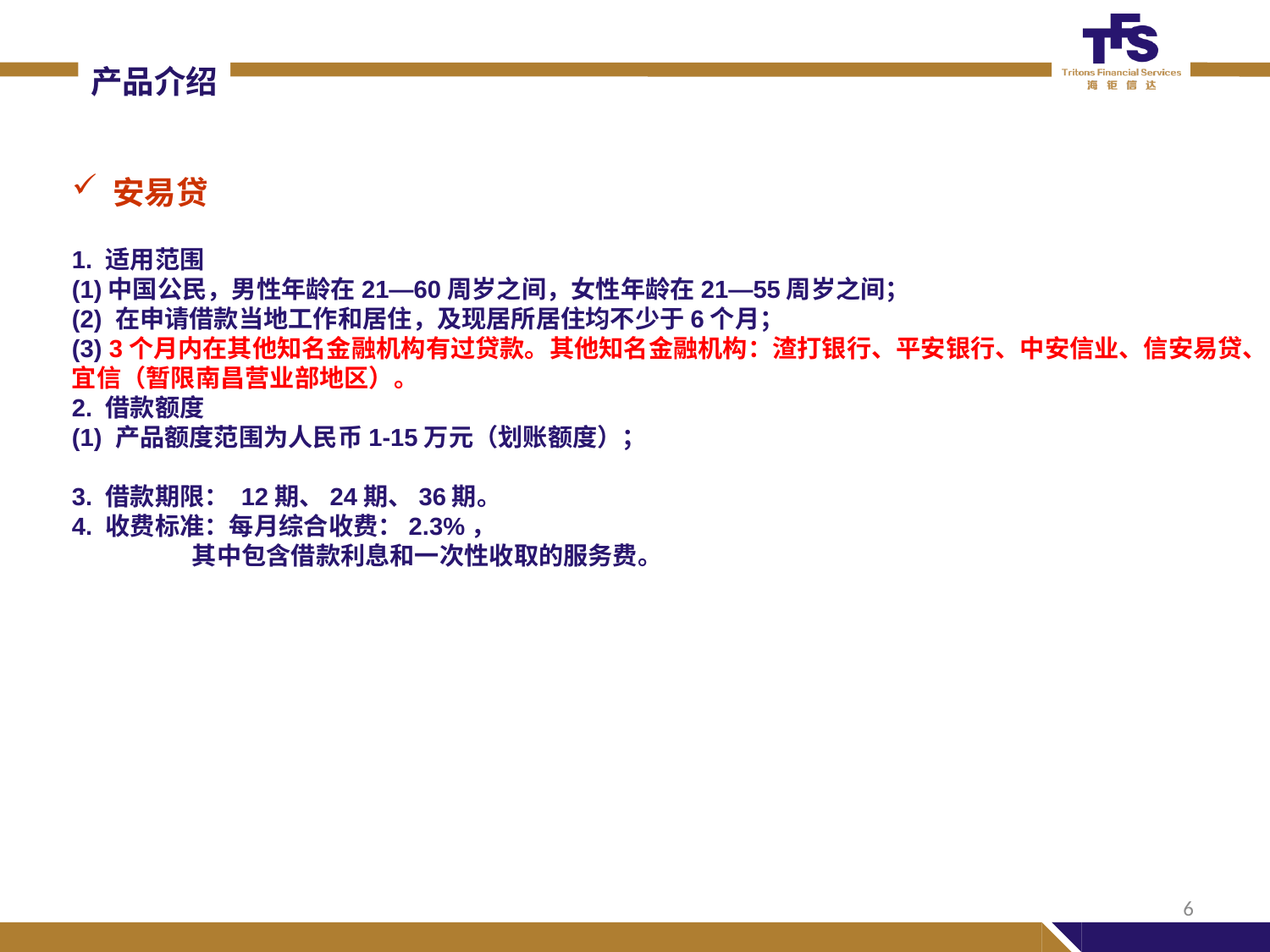

产品介绍
 安易贷

1. 适用范围
(1)中国公民，男性年龄在21—60周岁之间，女性年龄在21—55周岁之间；
(2) 在申请借款当地工作和居住，及现居所居住均不少于6个月；
(3) 3个月内在其他知名金融机构有过贷款。其他知名金融机构：渣打银行、平安银行、中安信业、信安易贷、宜信（暂限南昌营业部地区）。
2. 借款额度
(1) 产品额度范围为人民币1-15万元（划账额度）；

3. 借款期限： 12期、24期、36期。
4. 收费标准：每月综合收费：2.3%，
                    其中包含借款利息和一次性收取的服务费。
6